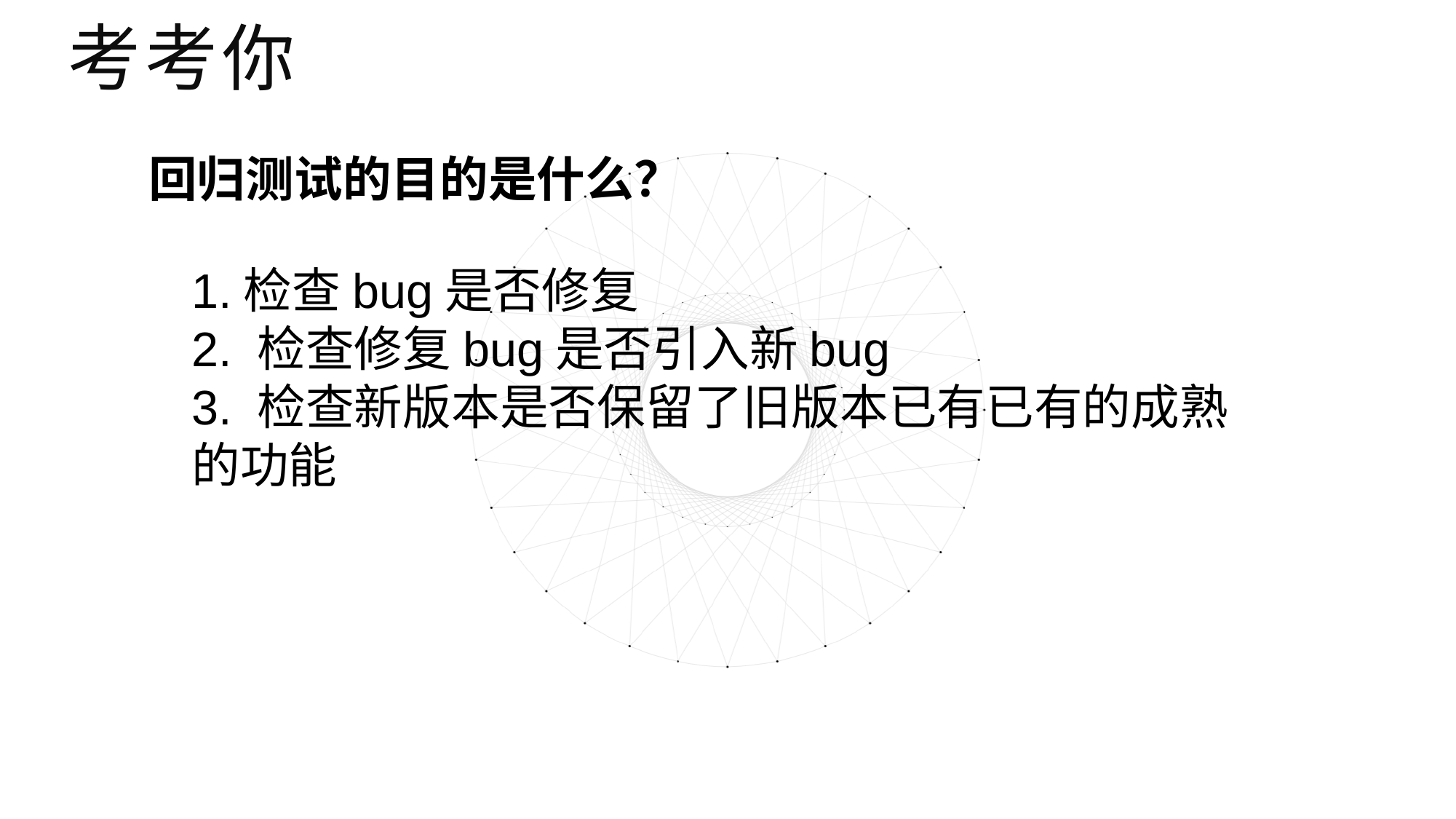

考考你
回归测试的目的是什么？

1.检查bug是否修复
2. 检查修复bug是否引入新bug
3. 检查新版本是否保留了旧版本已有已有的成熟的功能